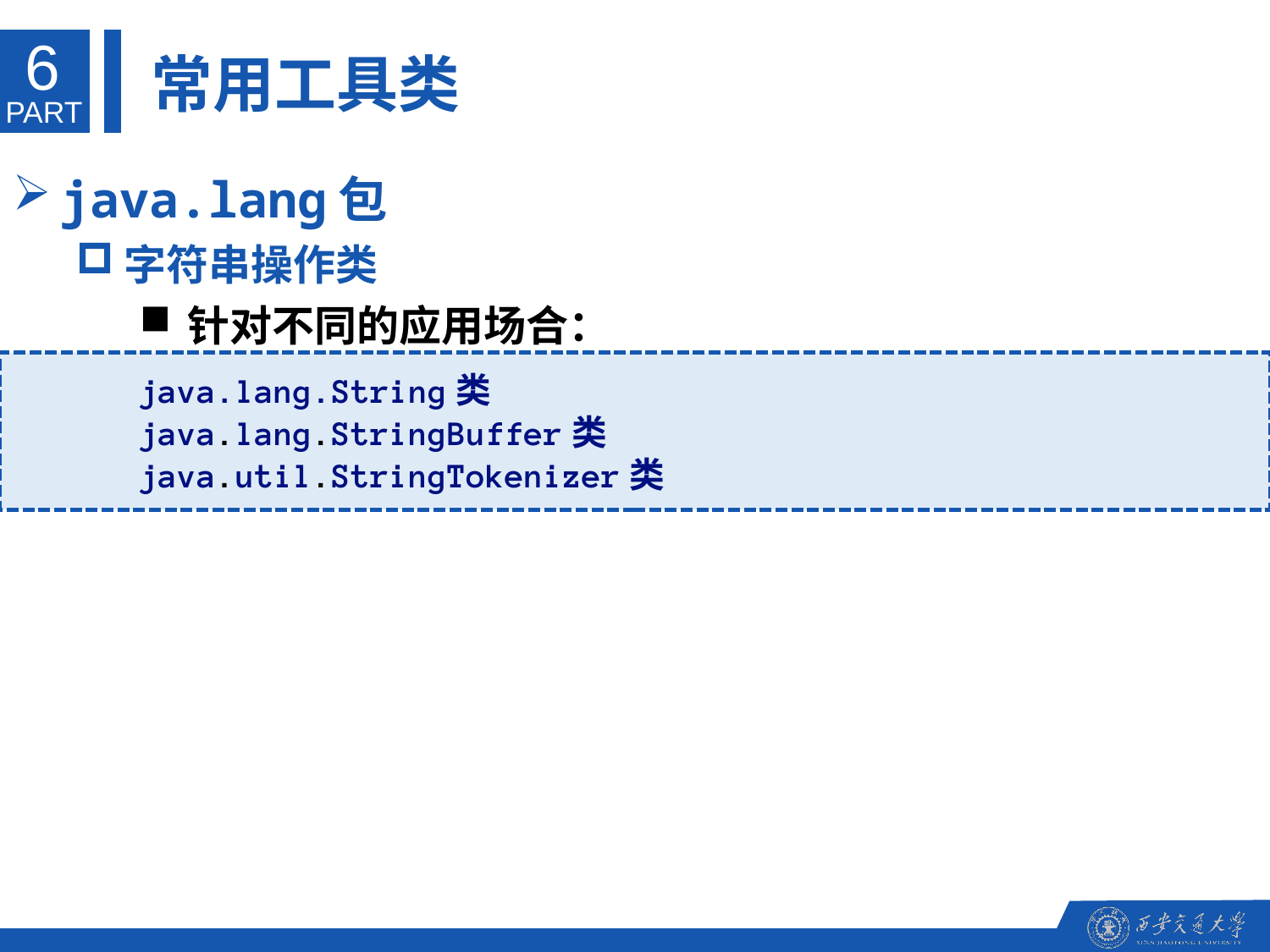

6
常用工具类
PART
java.lang包
字符串操作类
针对不同的应用场合：
java.lang.String类
java.lang.StringBuffer类
java.util.StringTokenizer类